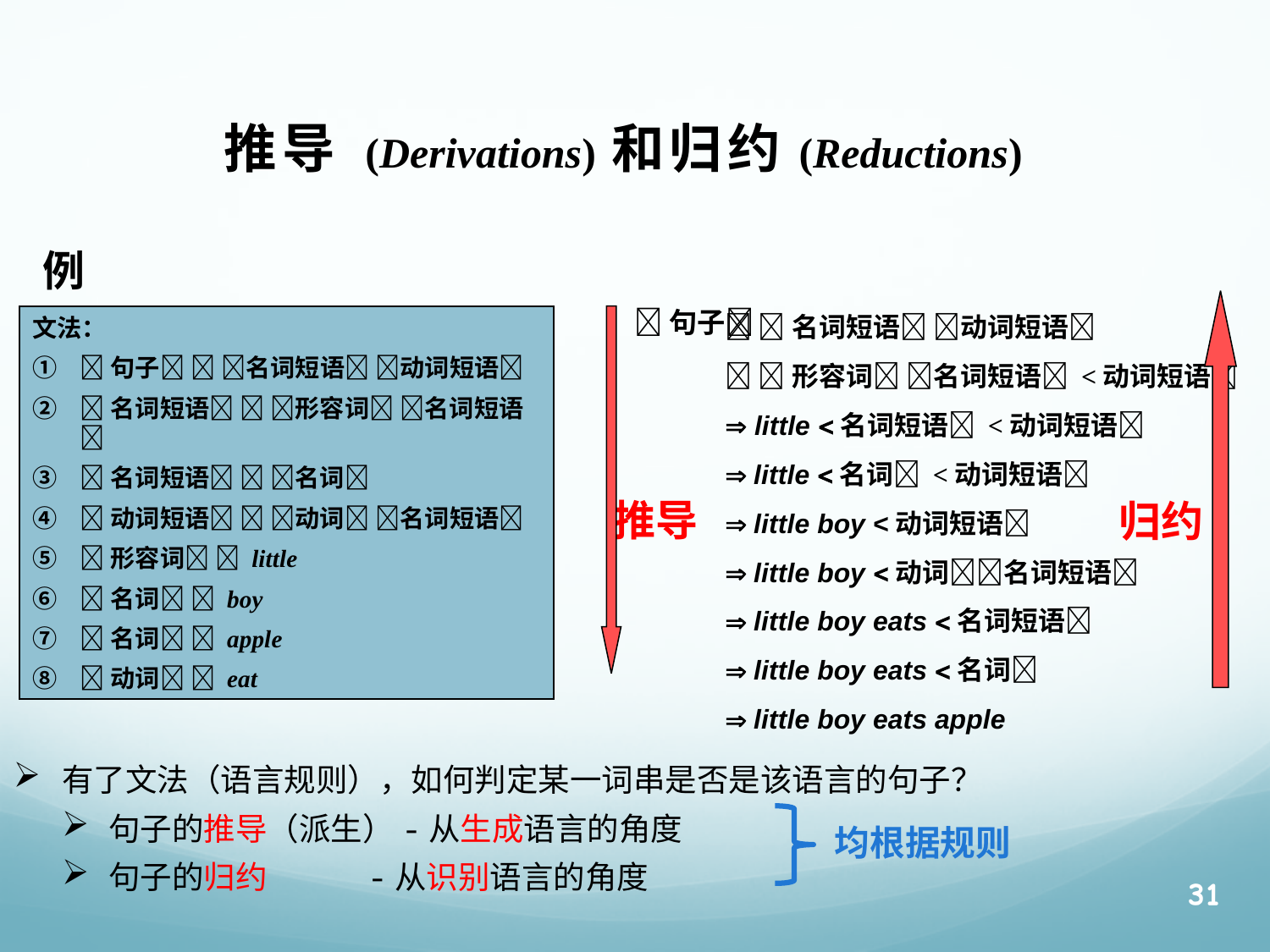

推导 (Derivations)和归约(Reductions)
例

	⇒ <名词短语> <动词短语>
	⇒ <形容词> <名词短语> <动词短语>
	⇒ little <名词短语> <动词短语>
	⇒ little <名词> <动词短语>
	⇒ little boy <动词短语>
	⇒ little boy <动词><名词短语>
	⇒ little boy eats <名词短语>
	⇒ little boy eats <名词>
	⇒ little boy eats apple
<句子>

文法：
<句子> → <名词短语> <动词短语>
<名词短语> → <形容词> <名词短语>
<名词短语> → <名词>
<动词短语> → <动词> <名词短语>
<形容词> → little
<名词> → boy
<名词> → apple
<动词> → eat
推导
归约

有了文法（语言规则），如何判定某一词串是否是该语言的句子？
句子的推导（派生）-从生成语言的角度
句子的归约     　　　　　　　　　　-从识别语言的角度

均根据规则
31